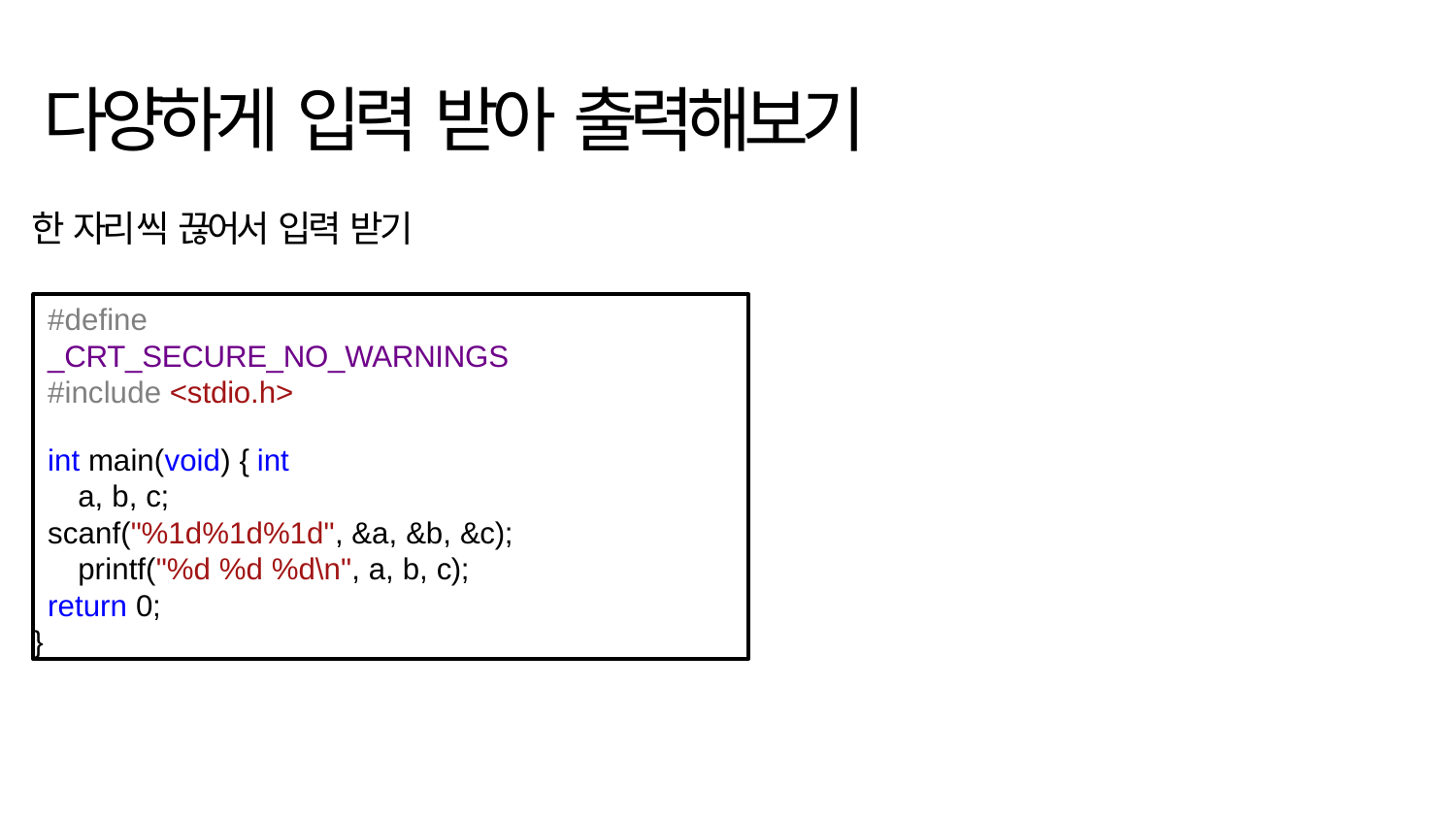

# 다양하게 입력 받아 출력해보기
한 자리 씩 끊어서 입력 받기
#define _CRT_SECURE_NO_WARNINGS #include <stdio.h>

int main(void) { int a, b, c;
scanf("%1d%1d%1d", &a, &b, &c); printf("%d %d %d\n", a, b, c);
return 0;
}